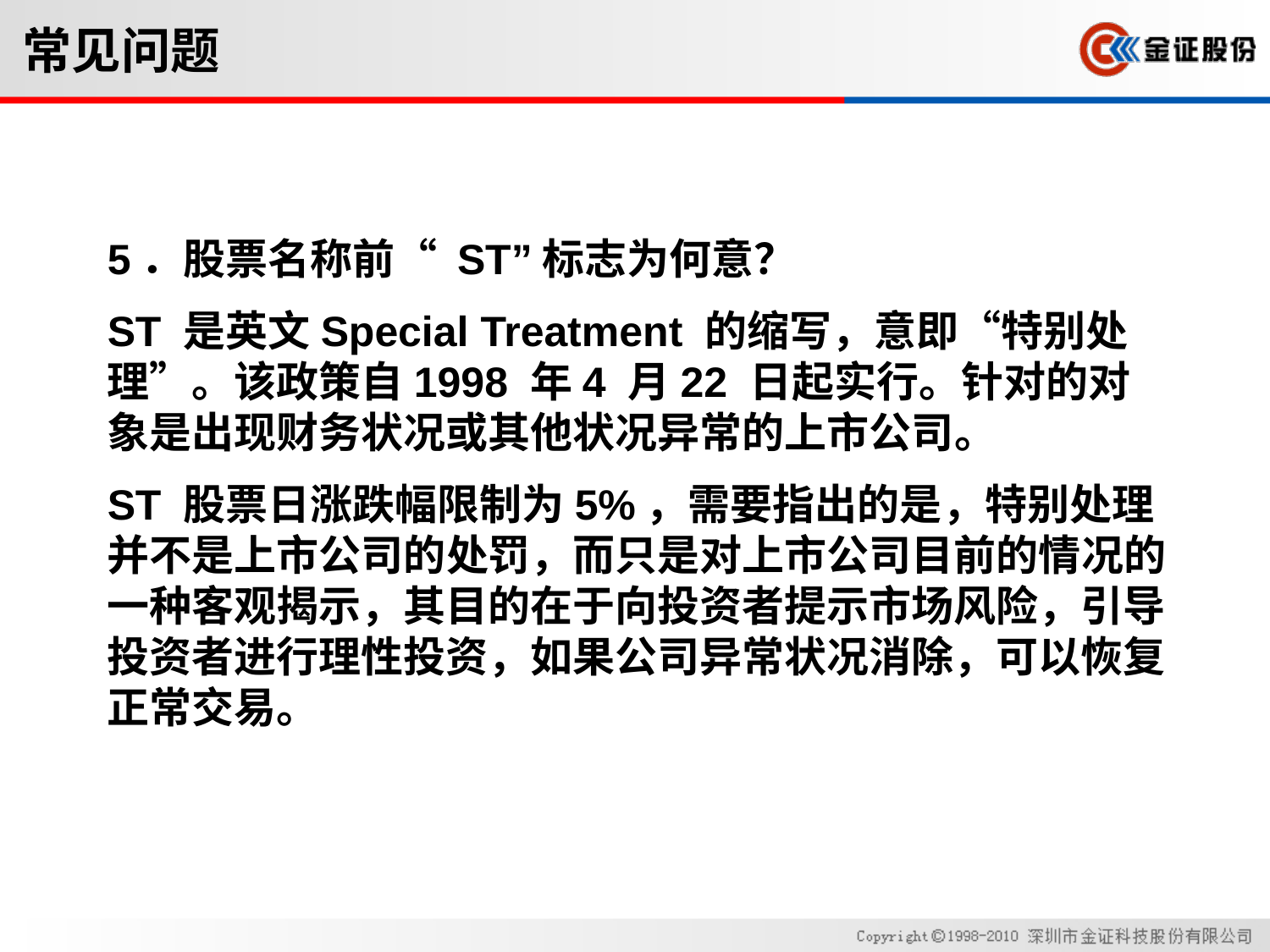

# 常见问题
5．股票名称前“ ST”标志为何意？
ST 是英文Special Treatment 的缩写，意即“特别处理”。该政策自1998 年4 月22 日起实行。针对的对象是出现财务状况或其他状况异常的上市公司。
ST 股票日涨跌幅限制为5%，需要指出的是，特别处理并不是上市公司的处罚，而只是对上市公司目前的情况的一种客观揭示，其目的在于向投资者提示市场风险，引导投资者进行理性投资，如果公司异常状况消除，可以恢复正常交易。